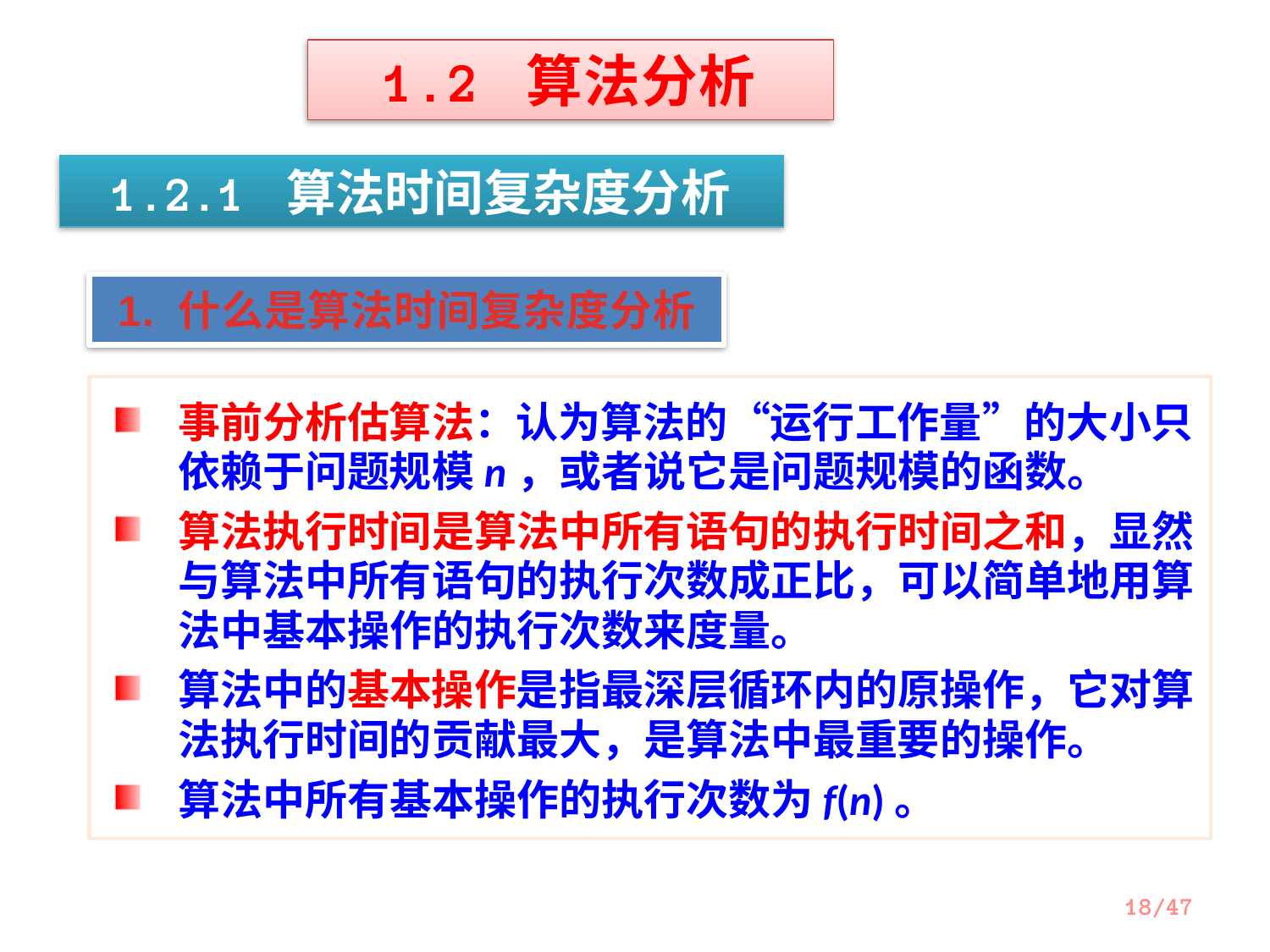

1.2 算法分析
1.2.1 算法时间复杂度分析
1. 什么是算法时间复杂度分析
事前分析估算法：认为算法的“运行工作量”的大小只依赖于问题规模n，或者说它是问题规模的函数。
算法执行时间是算法中所有语句的执行时间之和，显然与算法中所有语句的执行次数成正比，可以简单地用算法中基本操作的执行次数来度量。
算法中的基本操作是指最深层循环内的原操作，它对算法执行时间的贡献最大，是算法中最重要的操作。
算法中所有基本操作的执行次数为f(n)。
18/47